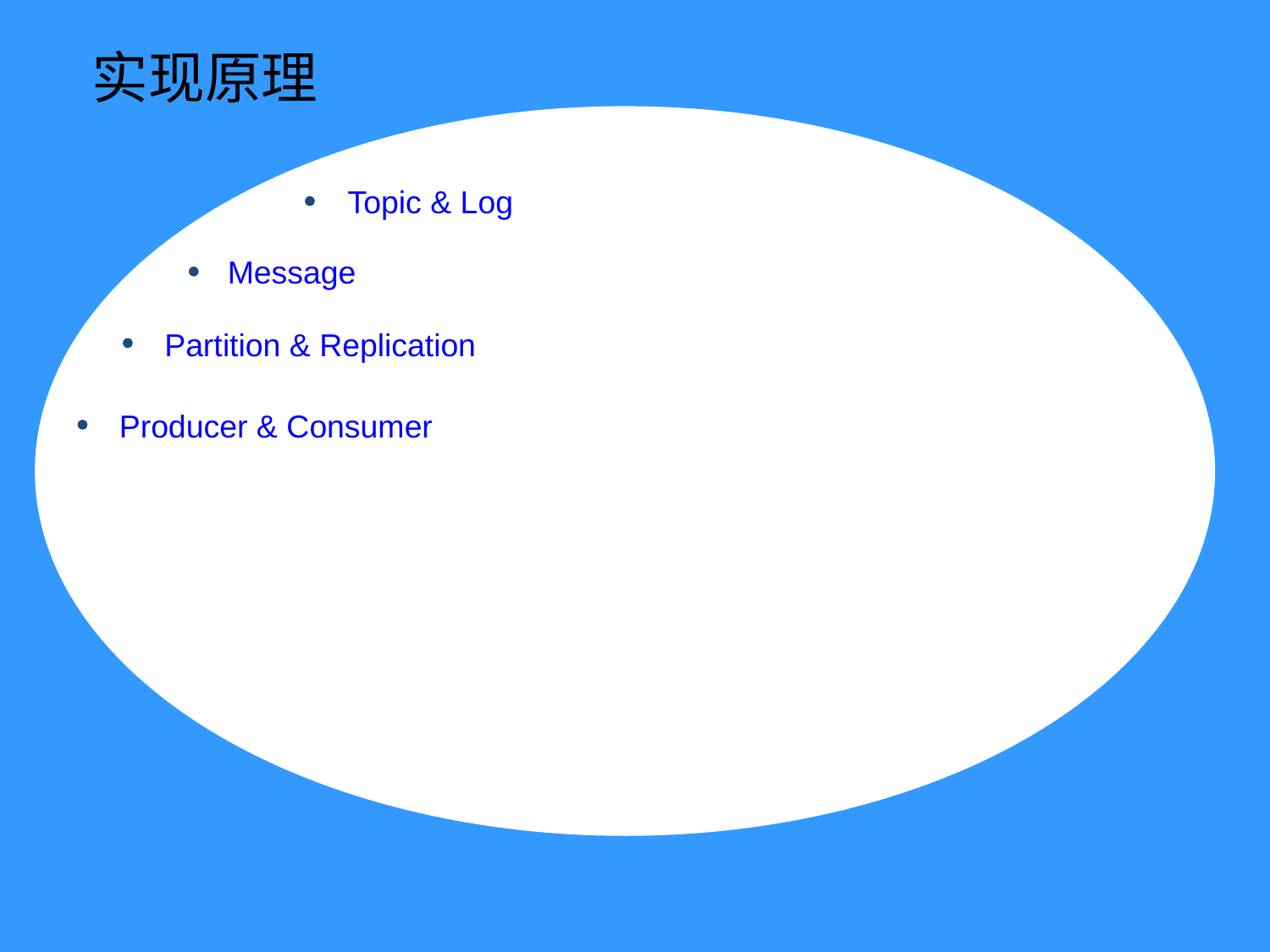

# 实现原理
Topic & Log

Message

Partition & Replication

Producer & Consumer